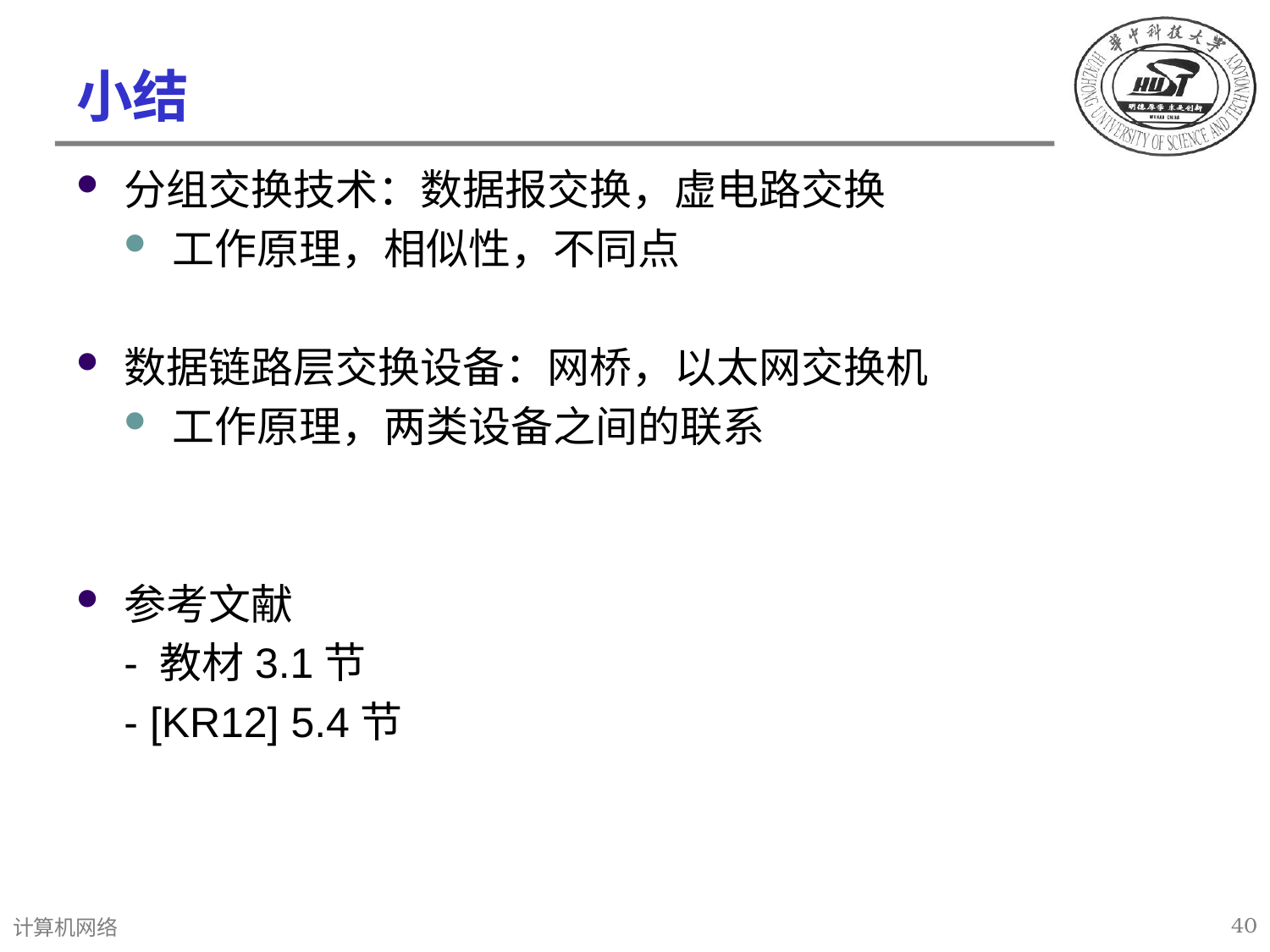

# 小结
分组交换技术：数据报交换，虚电路交换
工作原理，相似性，不同点

数据链路层交换设备：网桥，以太网交换机
工作原理，两类设备之间的联系

参考文献
	- 教材3.1节
	- [KR12] 5.4节
40
计算机网络